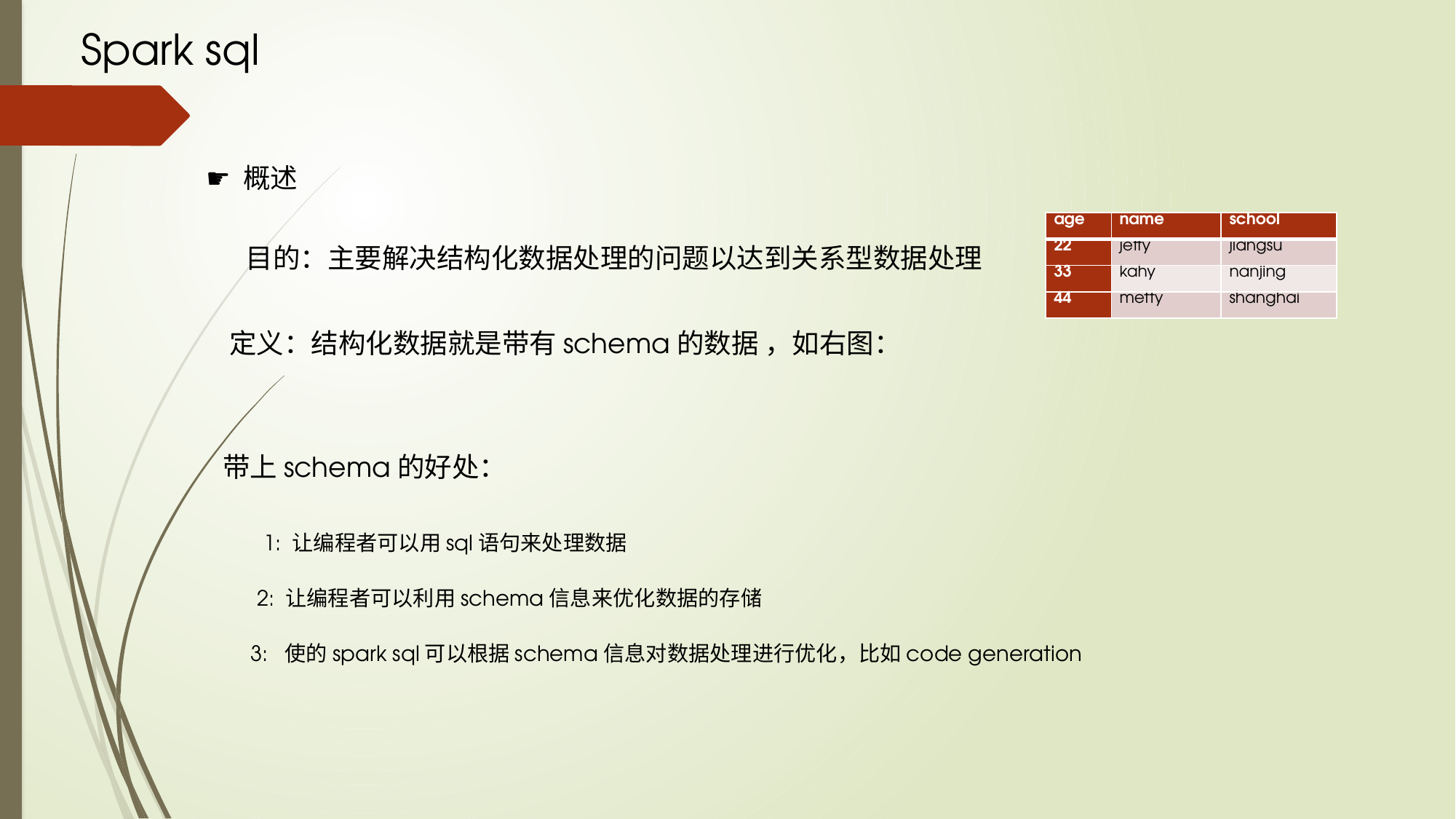

Spark sql
☛ 概述
| age | name | school |
| --- | --- | --- |
| 22 | jeffy | jiangsu |
| 33 | kahy | nanjing |
| 44 | metty | shanghai |
目的：主要解决结构化数据处理的问题以达到关系型数据处理
定义：结构化数据就是带有schema的数据 ，如右图：
带上schema的好处：
1: 让编程者可以用sql语句来处理数据
2: 让编程者可以利用schema信息来优化数据的存储
3:  使的spark sql可以根据schema信息对数据处理进行优化，比如code generation